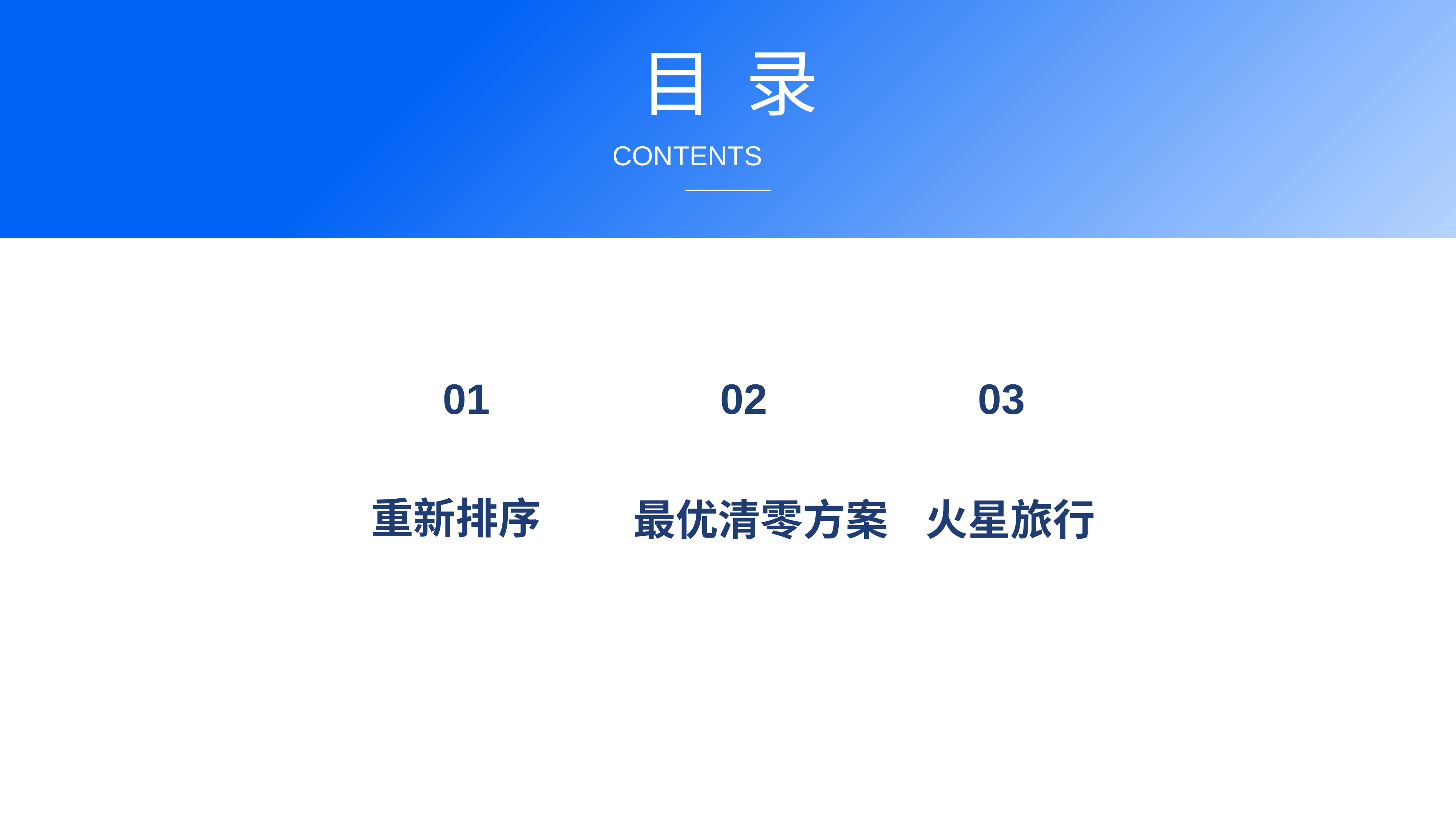

目  录
CONTENTS
01
02
03
重新排序
最优清零方案

火星旅行